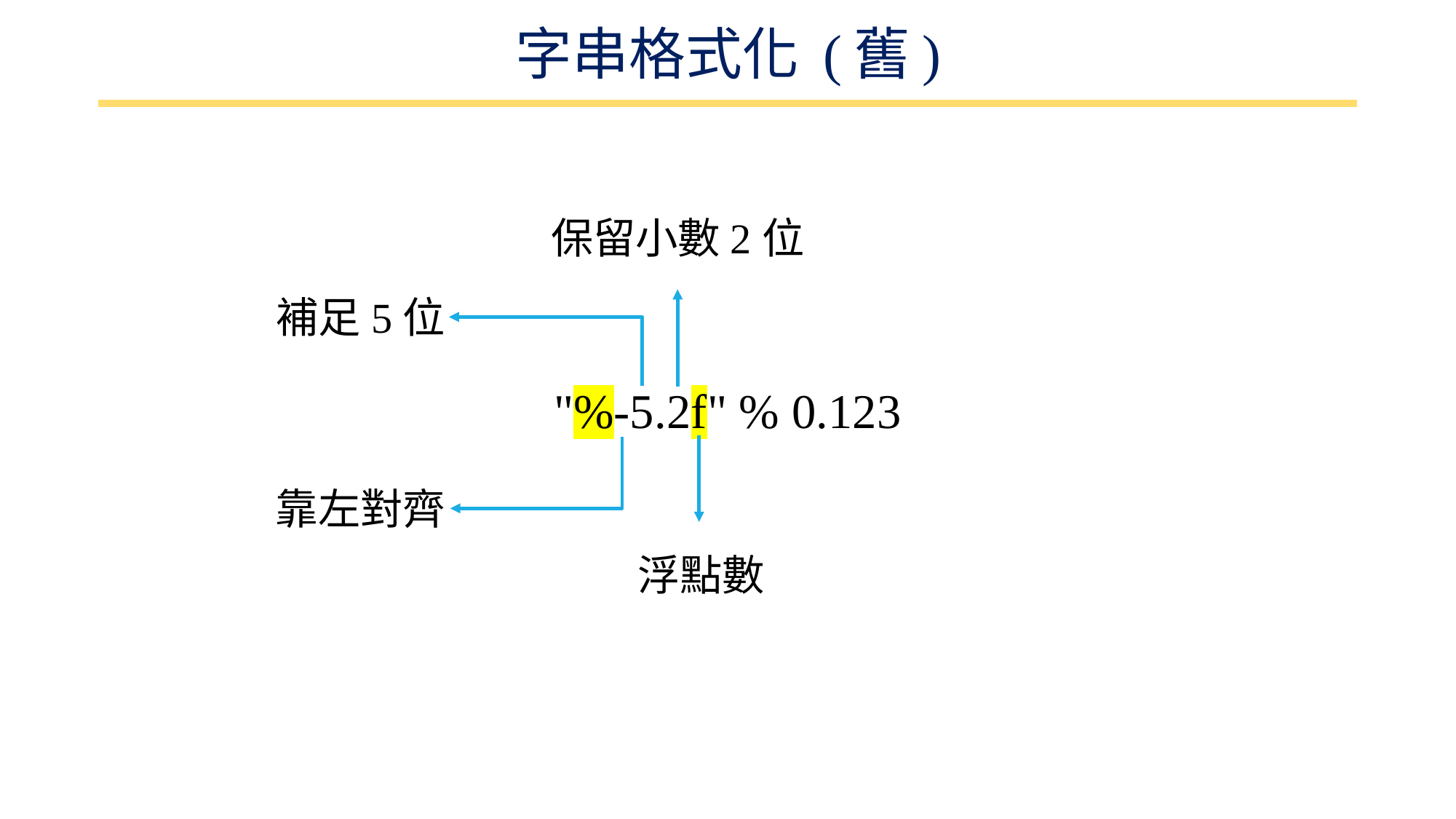

# 字串格式化 (舊)
保留小數2位
補足5位
"%-5.2f" % 0.123
靠左對齊
浮點數